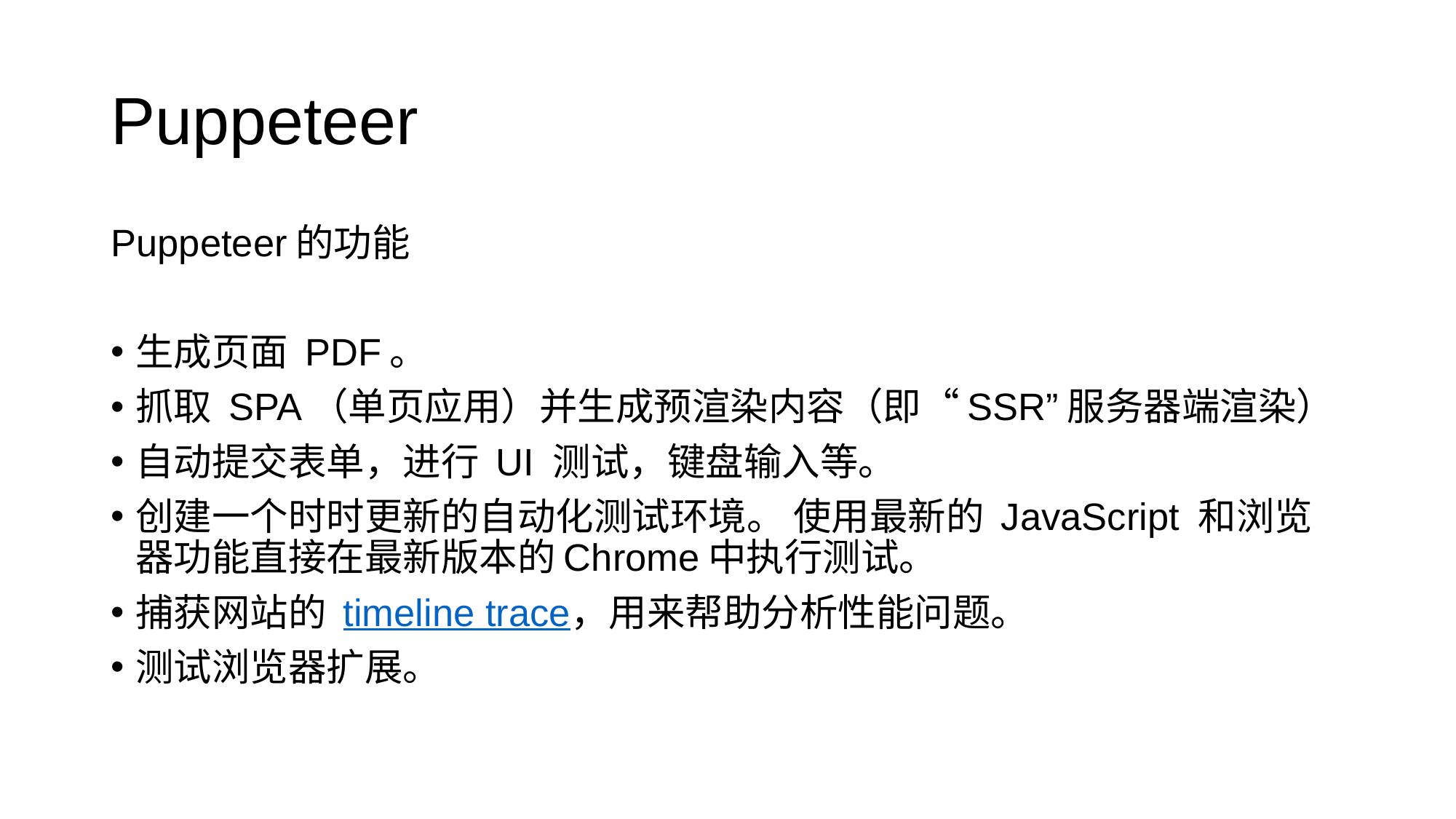

# Puppeteer
Puppeteer的功能

生成页面 PDF。
抓取 SPA（单页应用）并生成预渲染内容（即“SSR”服务器端渲染）
自动提交表单，进行 UI 测试，键盘输入等。
创建一个时时更新的自动化测试环境。 使用最新的 JavaScript 和浏览器功能直接在最新版本的Chrome中执行测试。
捕获网站的 timeline trace，用来帮助分析性能问题。
测试浏览器扩展。